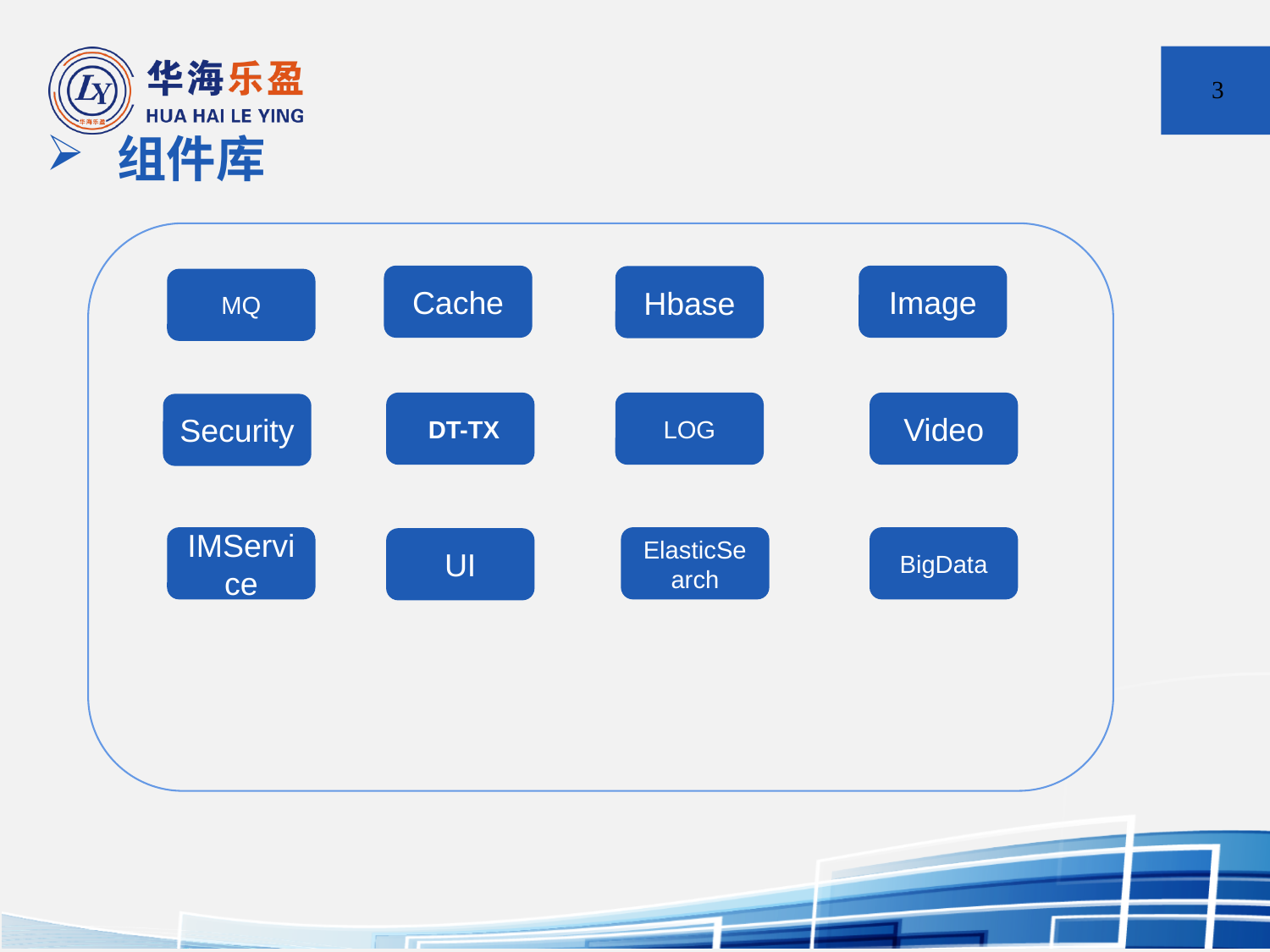

3
# 组件库

Cache
Image
Hbase
MQ
 DT-TX
LOG
Video
Security
ElasticSearch
BigData
IMService
UI